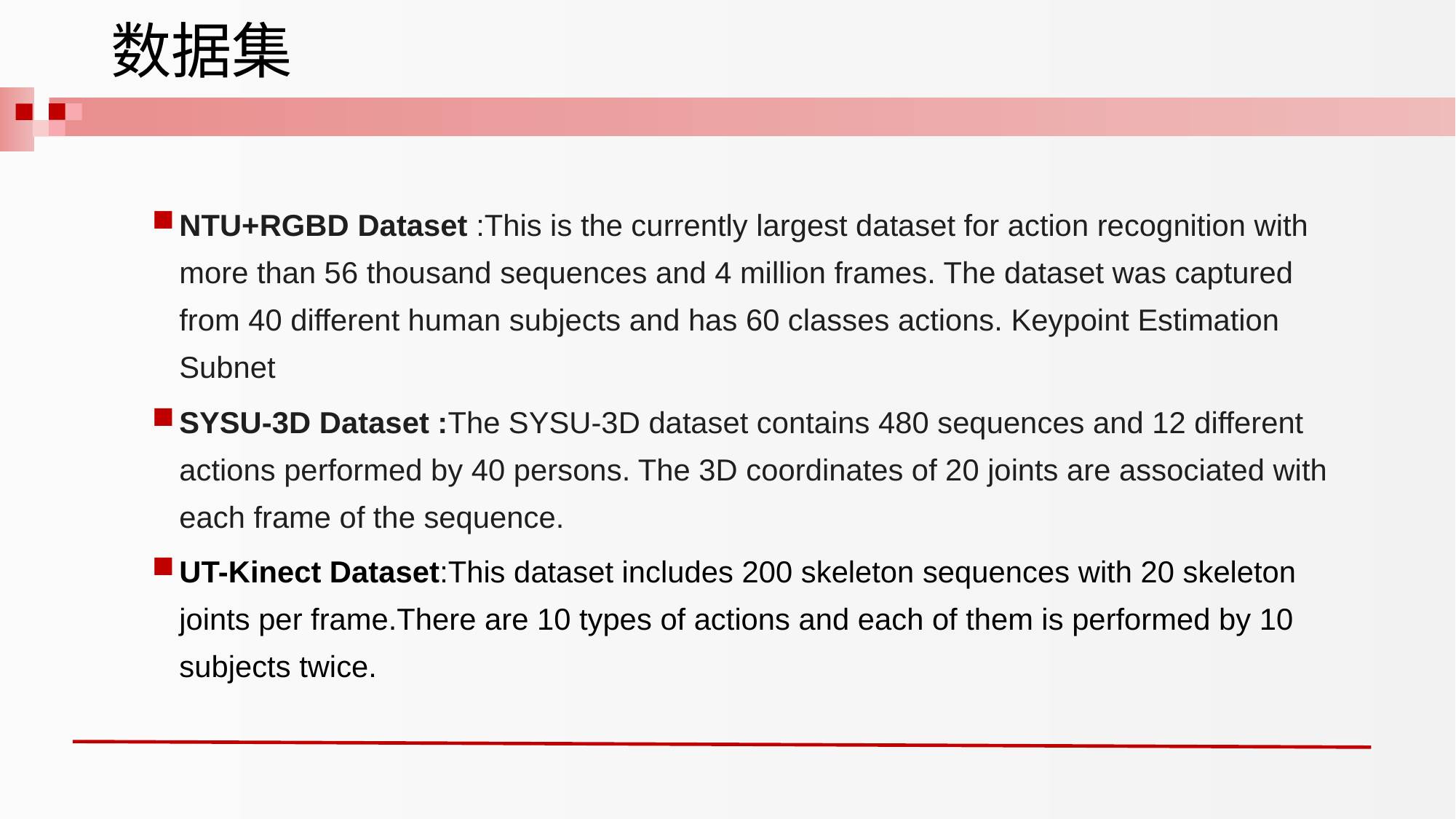

数据集

NTU+RGBD Dataset :This is the currently largest dataset for action recognition with more than 56 thousand sequences and 4 million frames. The dataset was captured from 40 different human subjects and has 60 classes actions. Keypoint Estimation Subnet
SYSU-3D Dataset :The SYSU-3D dataset contains 480 sequences and 12 different actions performed by 40 persons. The 3D coordinates of 20 joints are associated with each frame of the sequence.
UT-Kinect Dataset:This dataset includes 200 skeleton sequences with 20 skeleton joints per frame.There are 10 types of actions and each of them is performed by 10 subjects twice.